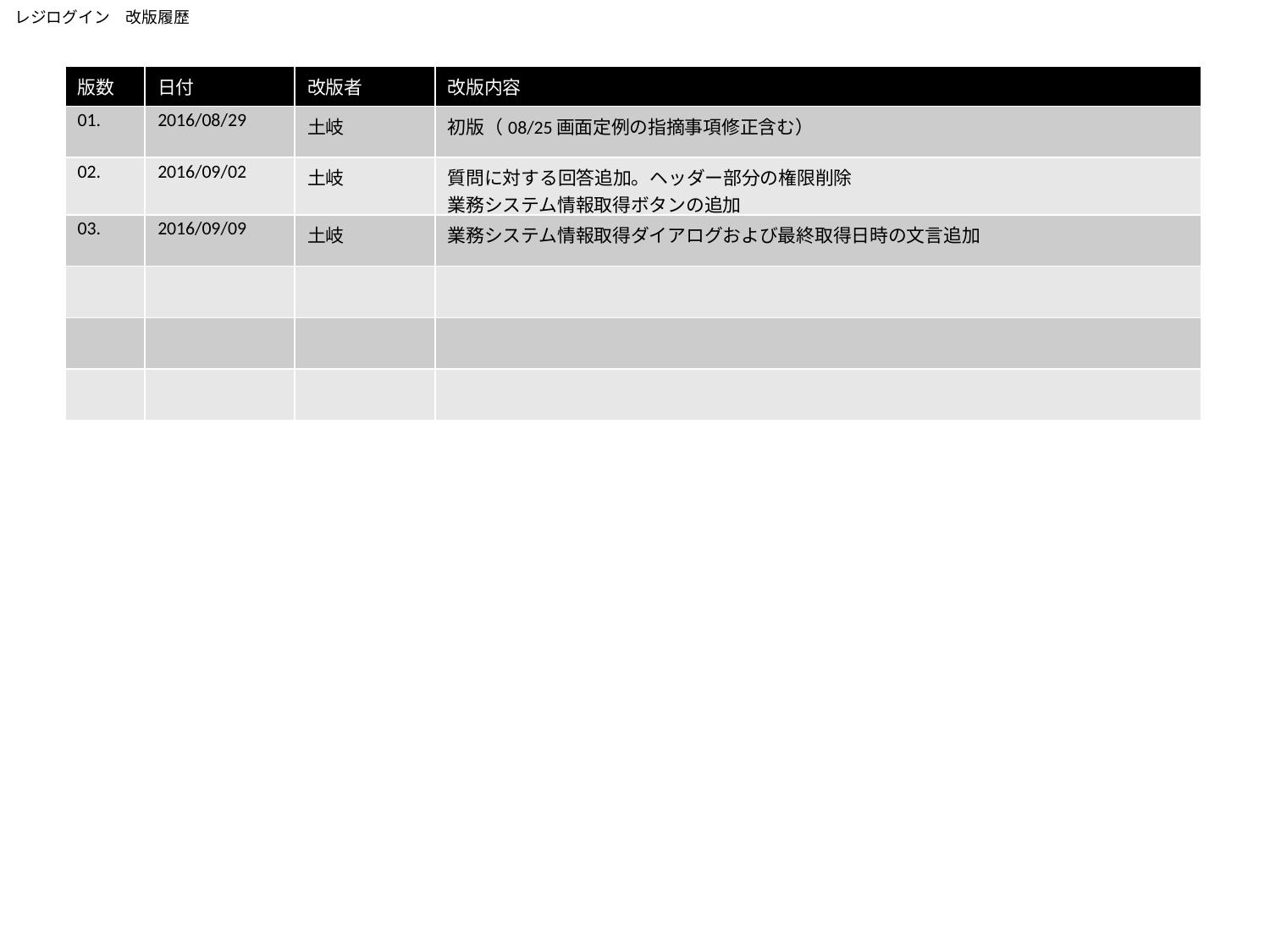

レジログイン　改版履歴
| 版数 | 日付 | 改版者 | 改版内容 |
| --- | --- | --- | --- |
| 01. | 2016/08/29 | 土岐 | 初版（08/25画面定例の指摘事項修正含む） |
| 02. | 2016/09/02 | 土岐 | 質問に対する回答追加。ヘッダー部分の権限削除 業務システム情報取得ボタンの追加 |
| 03. | 2016/09/09 | 土岐 | 業務システム情報取得ダイアログおよび最終取得日時の文言追加 |
|  |  |  |  |
|  |  |  |  |
|  |  |  |  |